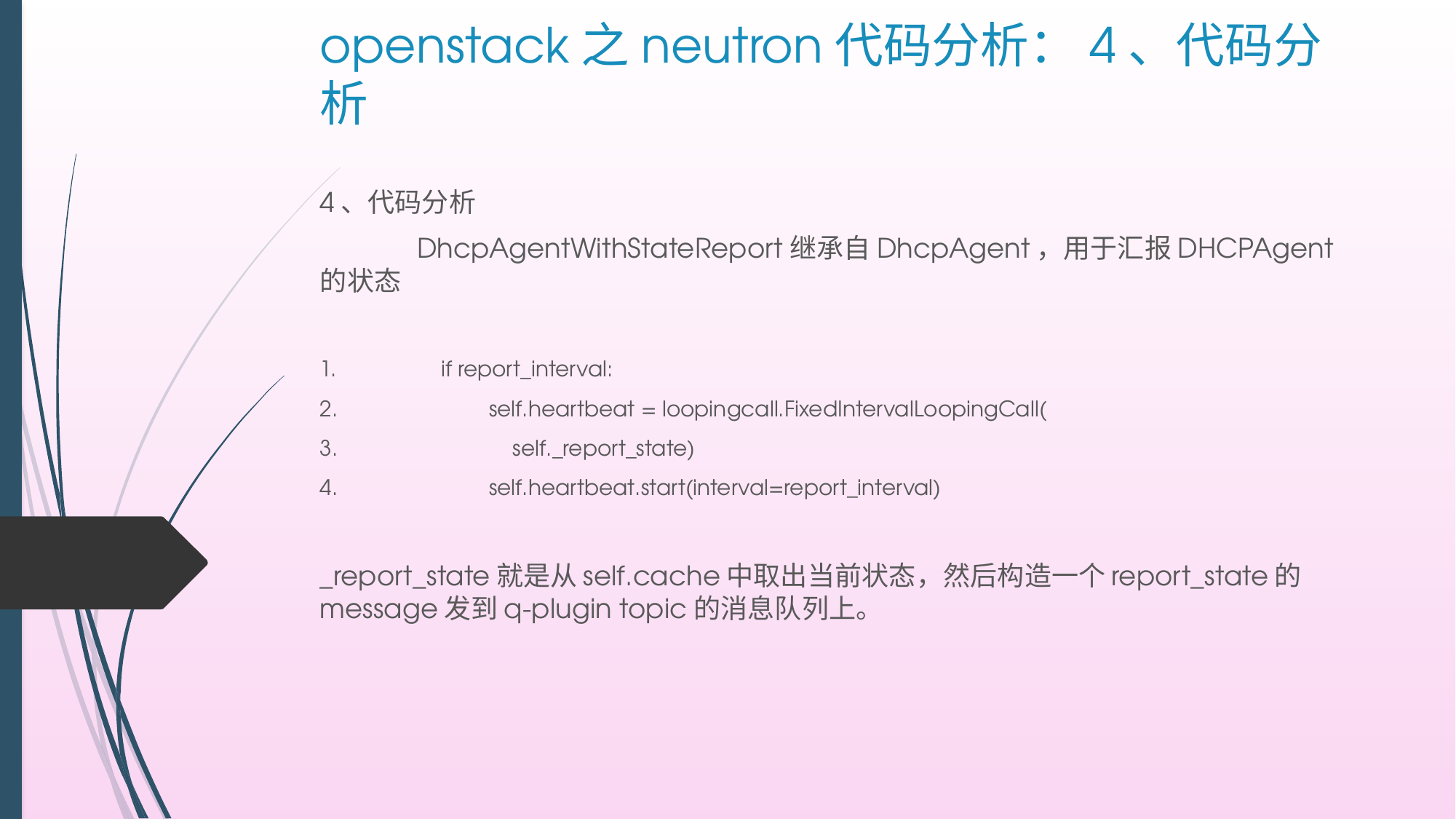

# openstack之neutron代码分析：4、代码分析
4、代码分析
	DhcpAgentWithStateReport继承自DhcpAgent，用于汇报DHCPAgent的状态

1.	    if report_interval:
2.	            self.heartbeat = loopingcall.FixedIntervalLoopingCall(
3.	                self._report_state)
4.	            self.heartbeat.start(interval=report_interval)

_report_state就是从self.cache中取出当前状态，然后构造一个report_state的message发到q-plugin topic的消息队列上。